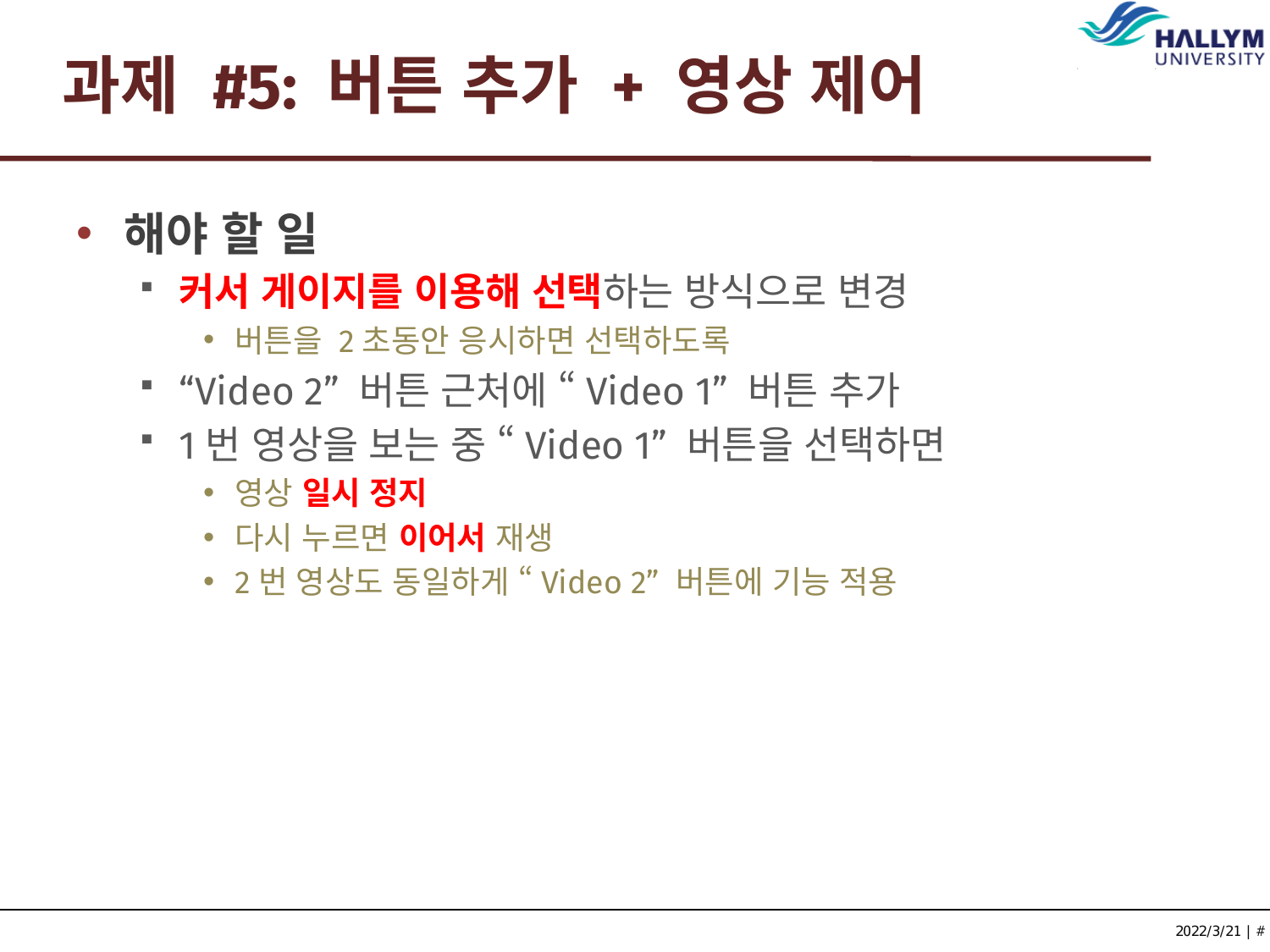

# 과제 #5: 버튼 추가 + 영상 제어
해야 할 일
커서 게이지를 이용해 선택하는 방식으로 변경
버튼을 2초동안 응시하면 선택하도록
“Video 2” 버튼 근처에 “Video 1” 버튼 추가
1번 영상을 보는 중 “Video 1” 버튼을 선택하면
영상 일시 정지
다시 누르면 이어서 재생
2번 영상도 동일하게 “Video 2” 버튼에 기능 적용